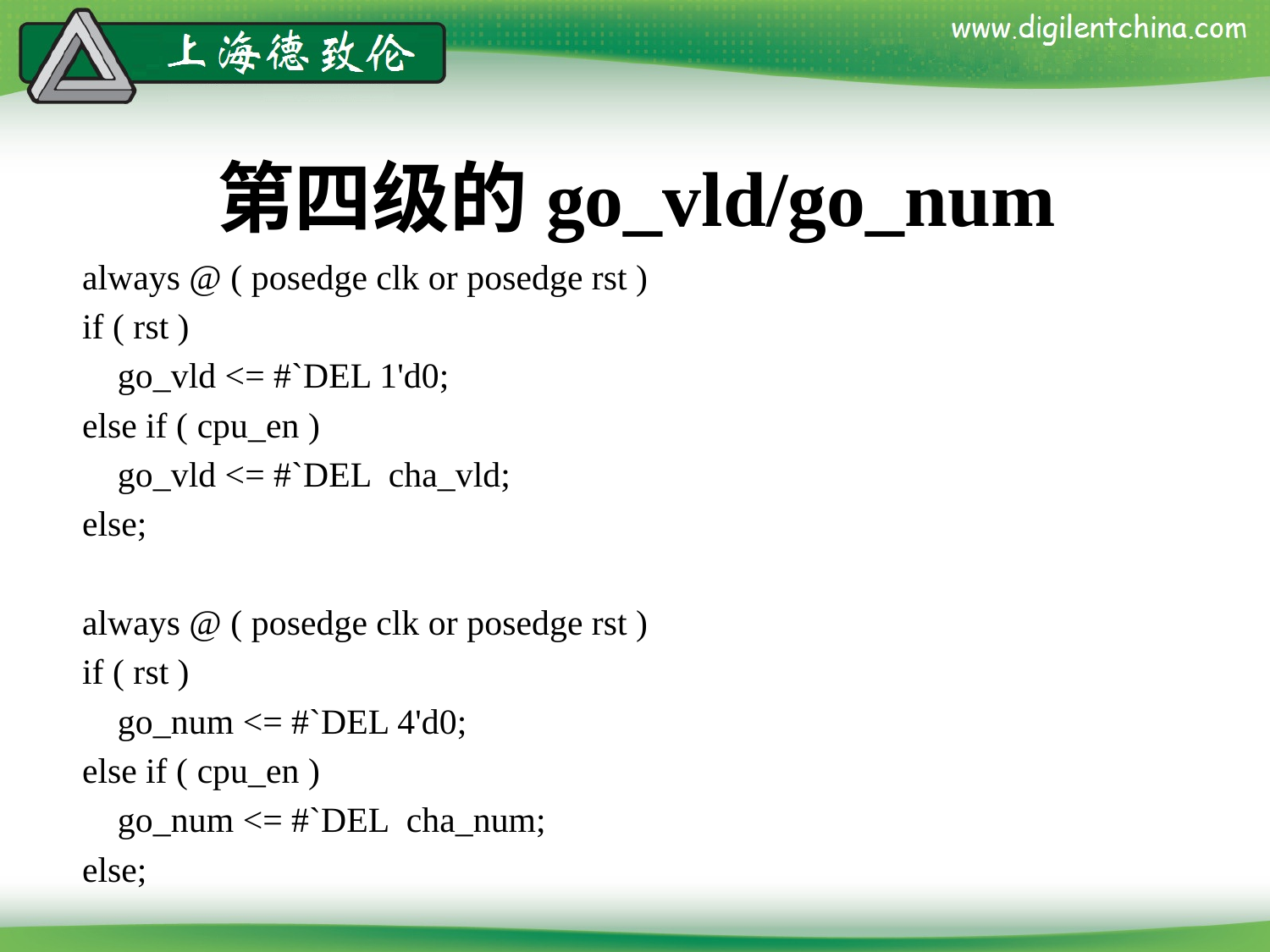

# 第四级的go_vld/go_num
always @ ( posedge clk or posedge rst )
if ( rst )
    go_vld <= #`DEL 1'd0;
else if ( cpu_en )
    go_vld <= #`DEL  cha_vld;
else;

always @ ( posedge clk or posedge rst )
if ( rst )
    go_num <= #`DEL 4'd0;
else if ( cpu_en )
    go_num <= #`DEL  cha_num;
else;